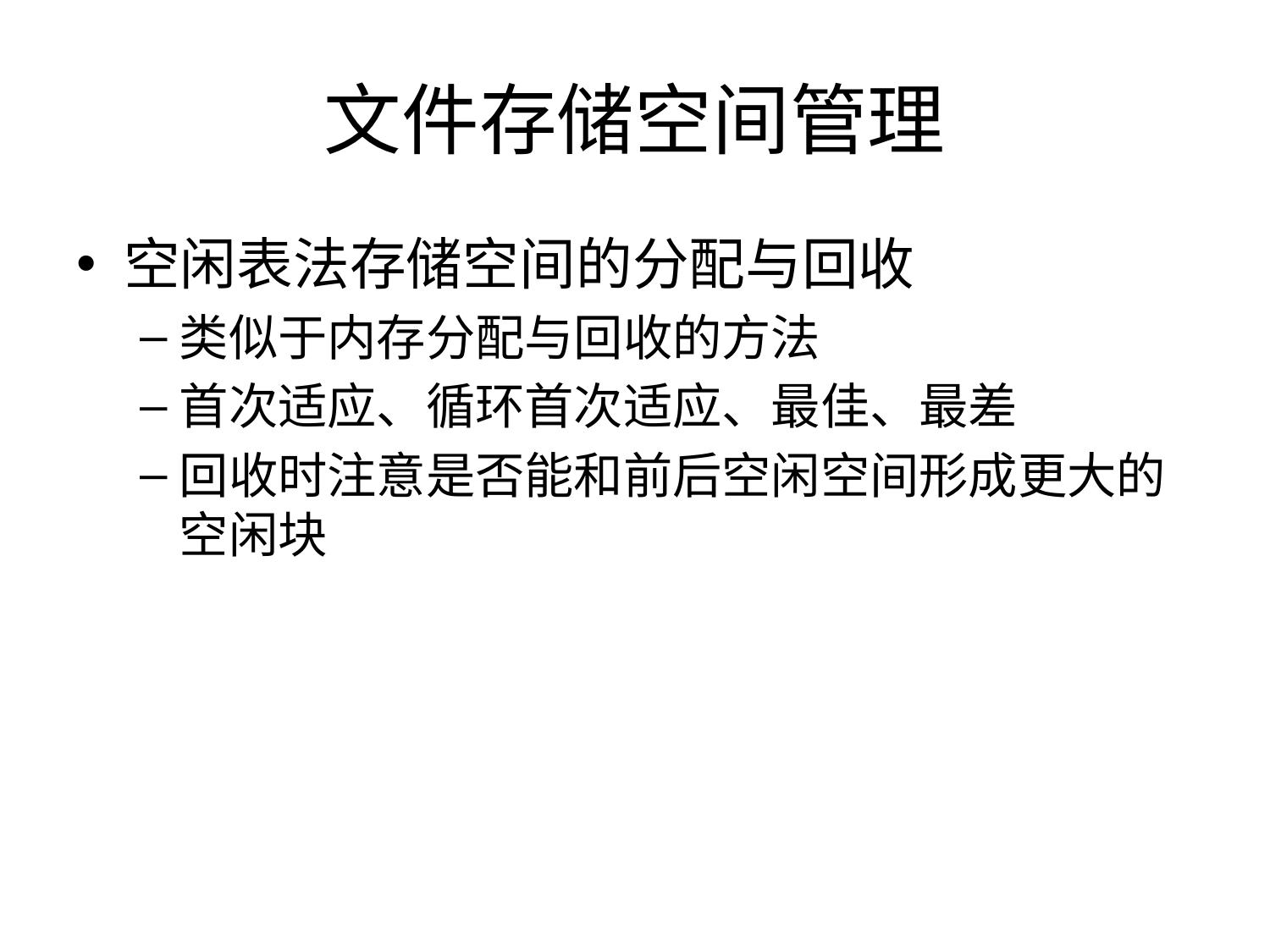

# 文件存储空间管理
空闲表法存储空间的分配与回收
类似于内存分配与回收的方法
首次适应、循环首次适应、最佳、最差
回收时注意是否能和前后空闲空间形成更大的空闲块